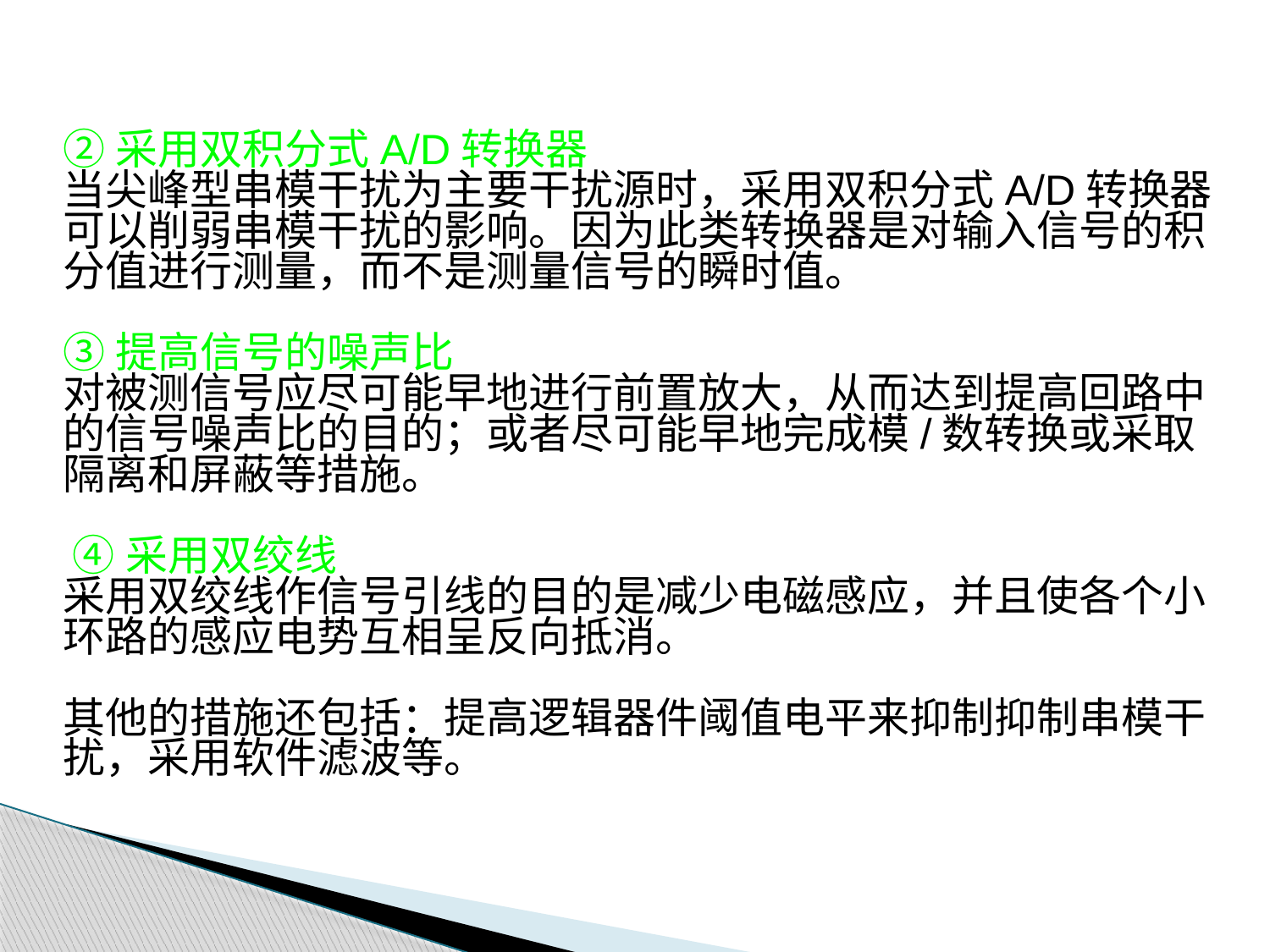

②采用双积分式A/D转换器
	当尖峰型串模干扰为主要干扰源时，采用双积分式A/D转换器可以削弱串模干扰的影响。因为此类转换器是对输入信号的积分值进行测量，而不是测量信号的瞬时值。

	③提高信号的噪声比
	对被测信号应尽可能早地进行前置放大，从而达到提高回路中的信号噪声比的目的；或者尽可能早地完成模/数转换或采取隔离和屏蔽等措施。

	 ④采用双绞线
	采用双绞线作信号引线的目的是减少电磁感应，并且使各个小环路的感应电势互相呈反向抵消。

	其他的措施还包括：提高逻辑器件阈值电平来抑制抑制串模干扰，采用软件滤波等。